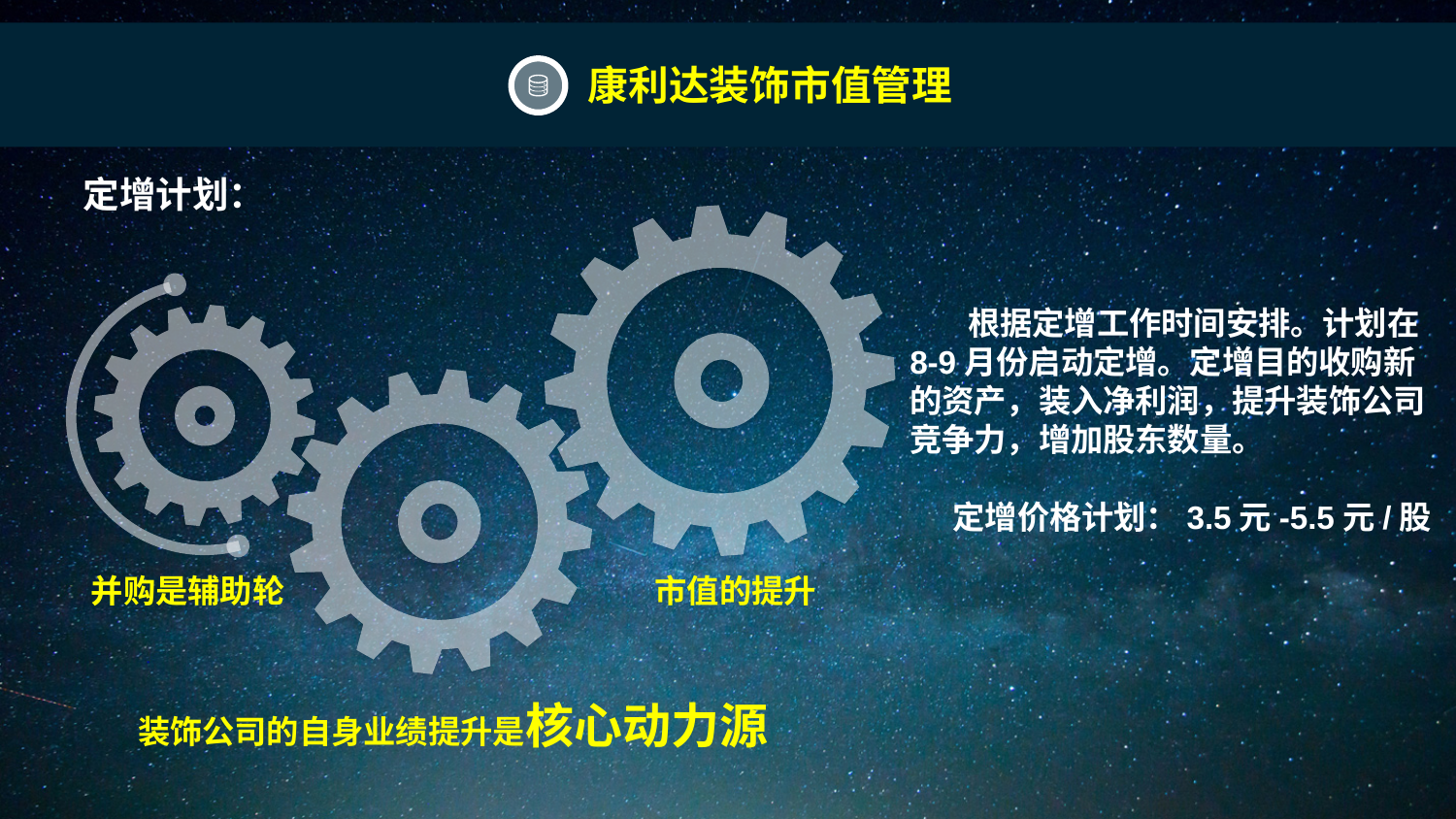

康利达装饰市值管理

定增计划：

 根据定增工作时间安排。计划在8-9月份启动定增。定增目的收购新的资产，装入净利润，提升装饰公司竞争力，增加股东数量。

定增价格计划：3.5元-5.5元/股

并购是辅助轮
市值的提升
装饰公司的自身业绩提升是核心动力源